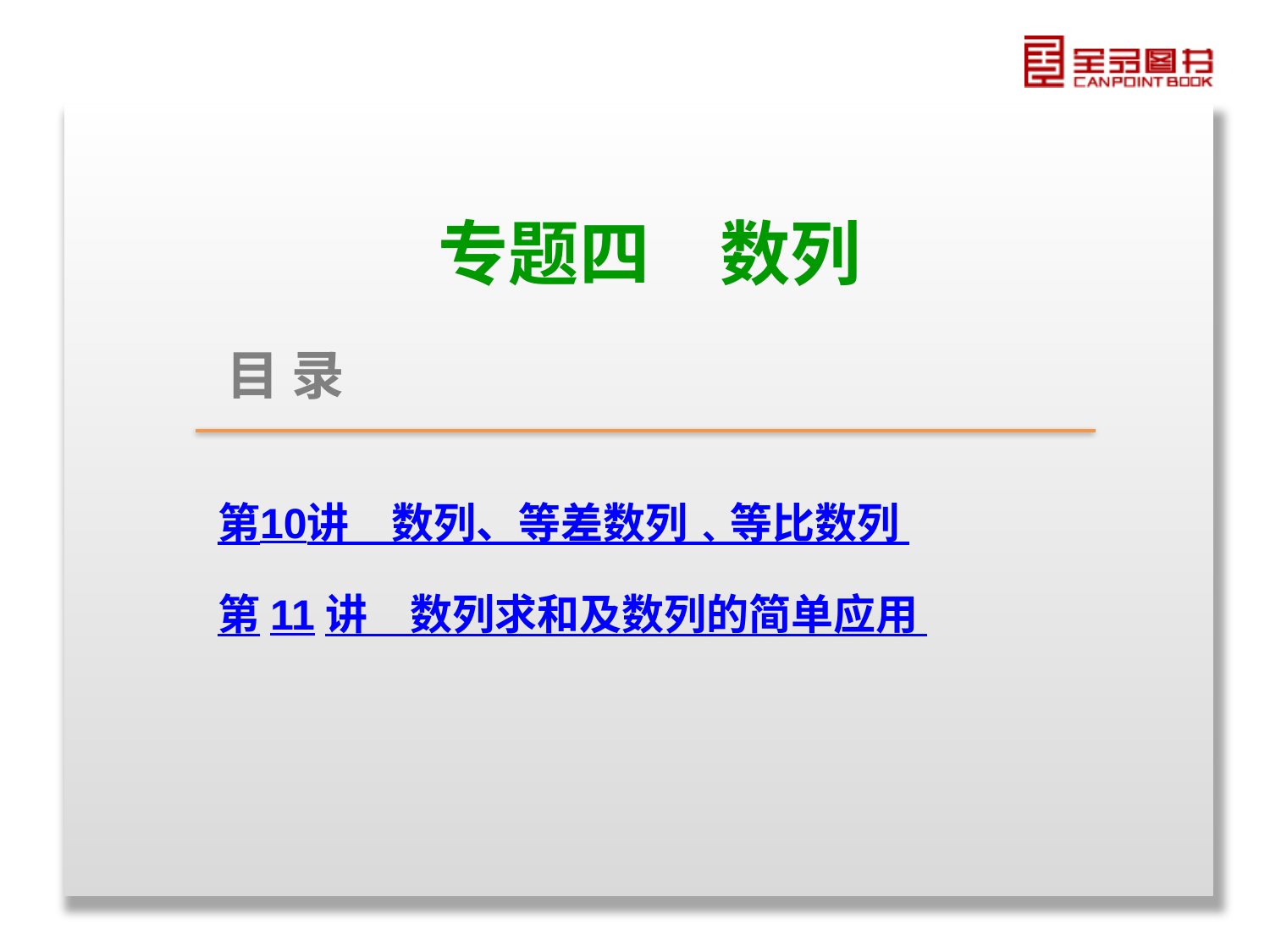

专题四　数列
目 录

第10讲　数列、等差数列﹑等比数列
第11讲　数列求和及数列的简单应用